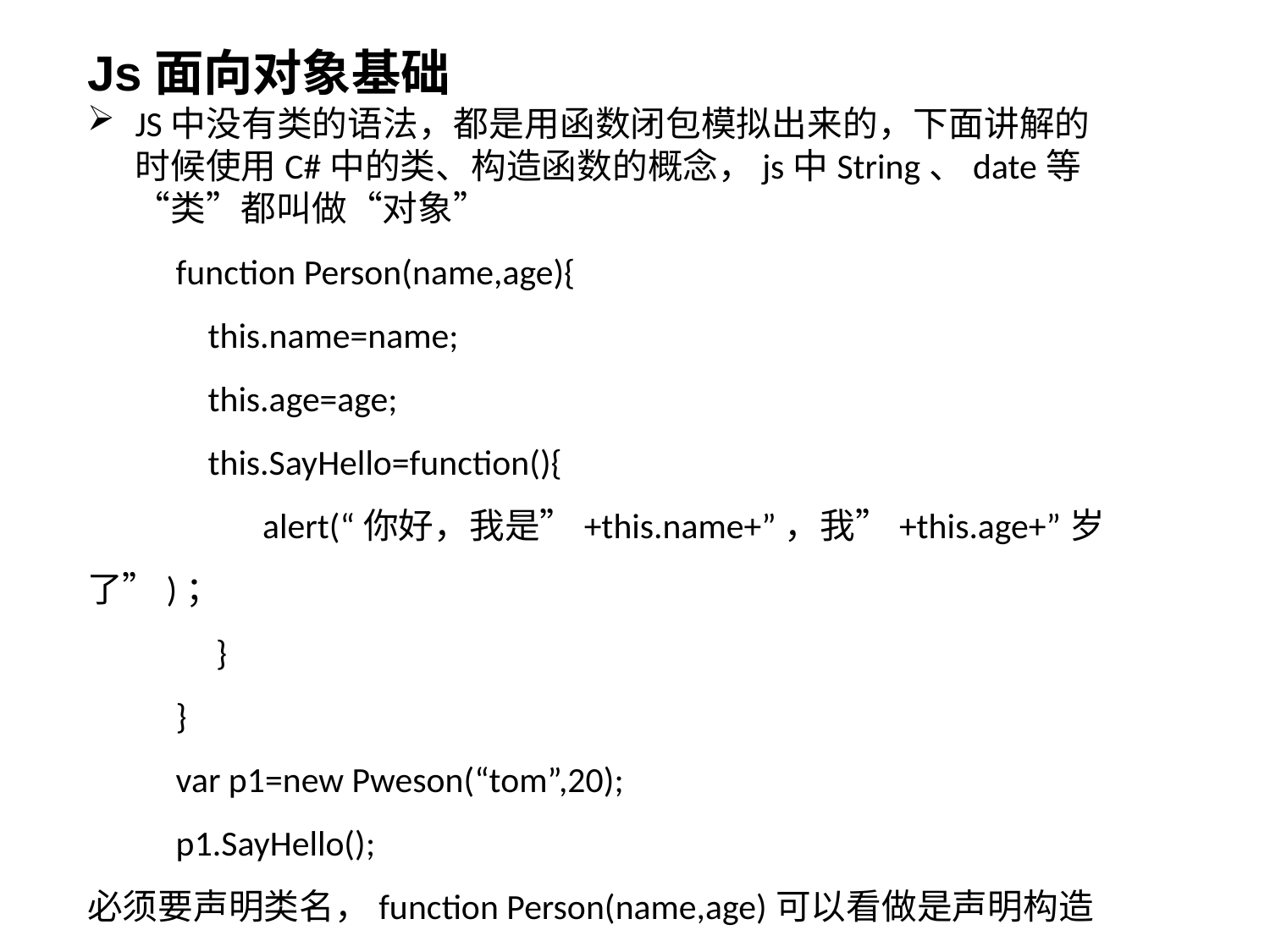

Js面向对象基础
JS中没有类的语法，都是用函数闭包模拟出来的，下面讲解的时候使用C#中的类、构造函数的概念，js中String、date等“类”都叫做“对象”
           function Person(name,age){
               this.name=name;
               this.age=age;
               this.SayHello=function(){
	      alert(“你好，我是”+this.name+”，我”+this.age+”岁了”)；
                }
           }
           var p1=new Pweson(“tom”,20);
           p1.SayHello();
必须要声明类名，function Person(name,age)可以看做是声明构造函数